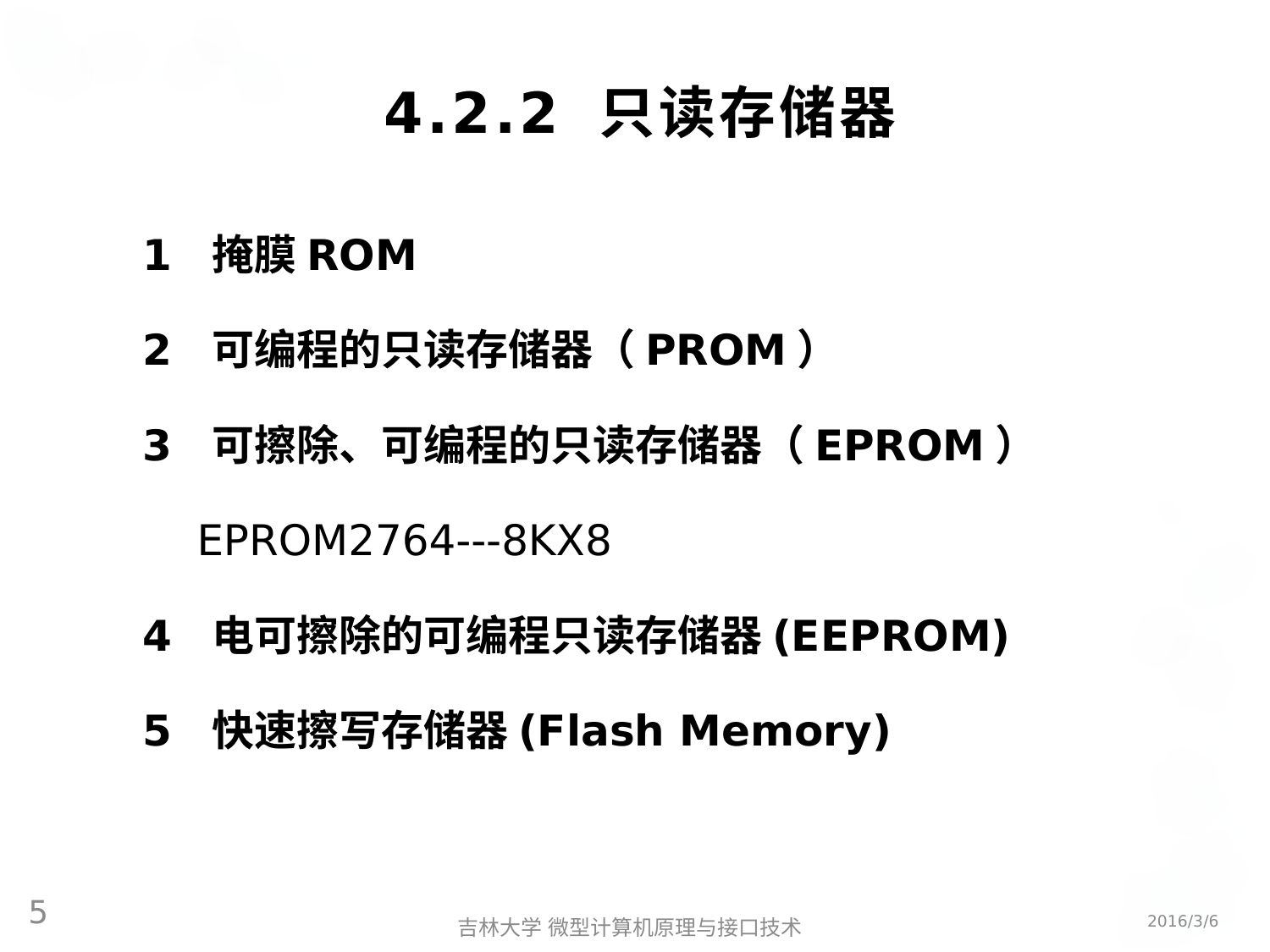

# 4.2.2 只读存储器
1  掩膜ROM
2  可编程的只读存储器（PROM）
3  可擦除、可编程的只读存储器（EPROM）
    EPROM2764---8KX8
4  电可擦除的可编程只读存储器(EEPROM)
5  快速擦写存储器(Flash Memory)

5
2016/3/6
吉林大学 微型计算机原理与接口技术